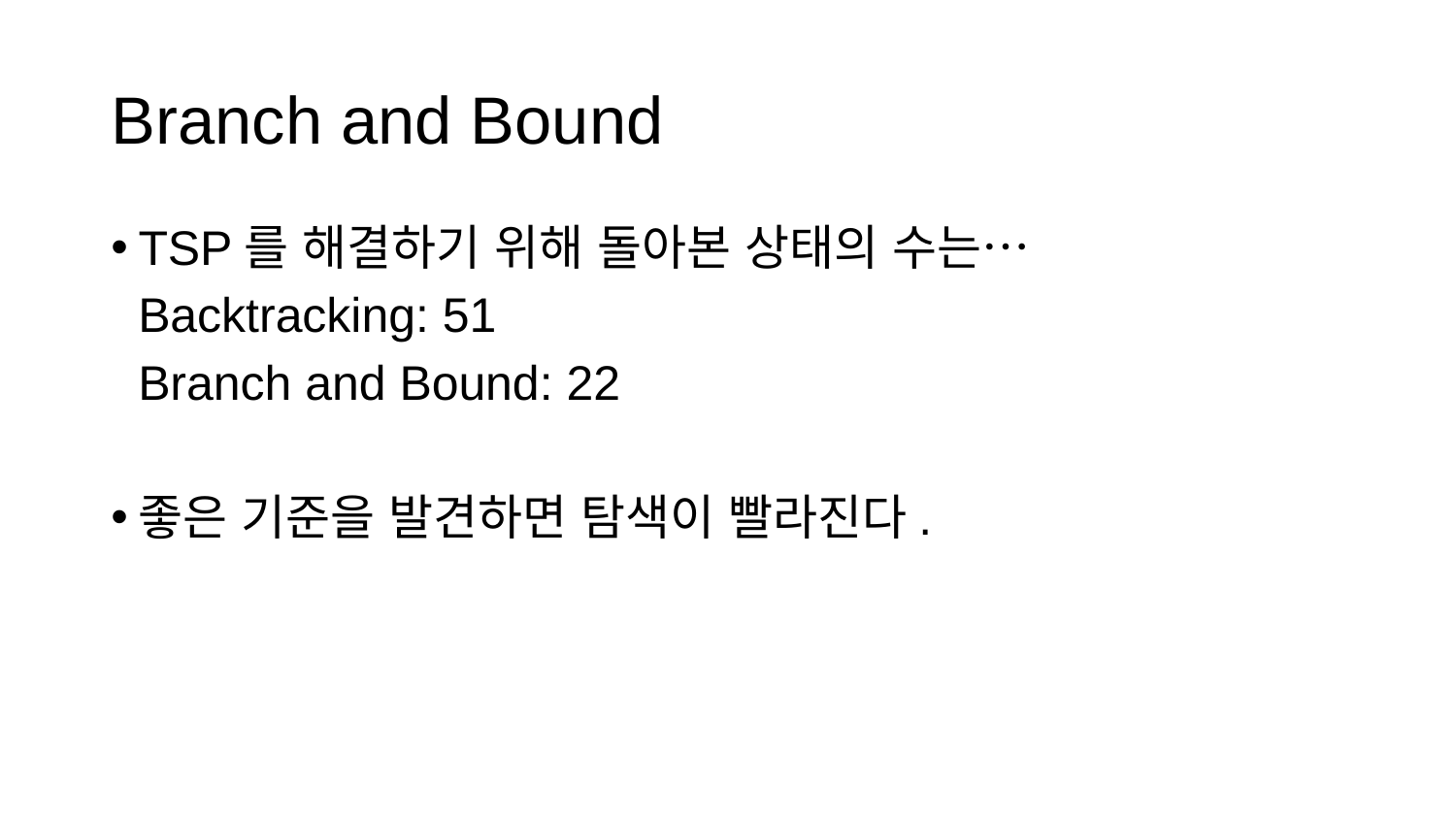

# Branch and Bound
TSP를 해결하기 위해 돌아본 상태의 수는…
  Backtracking: 51
  Branch and Bound: 22

좋은 기준을 발견하면 탐색이 빨라진다.